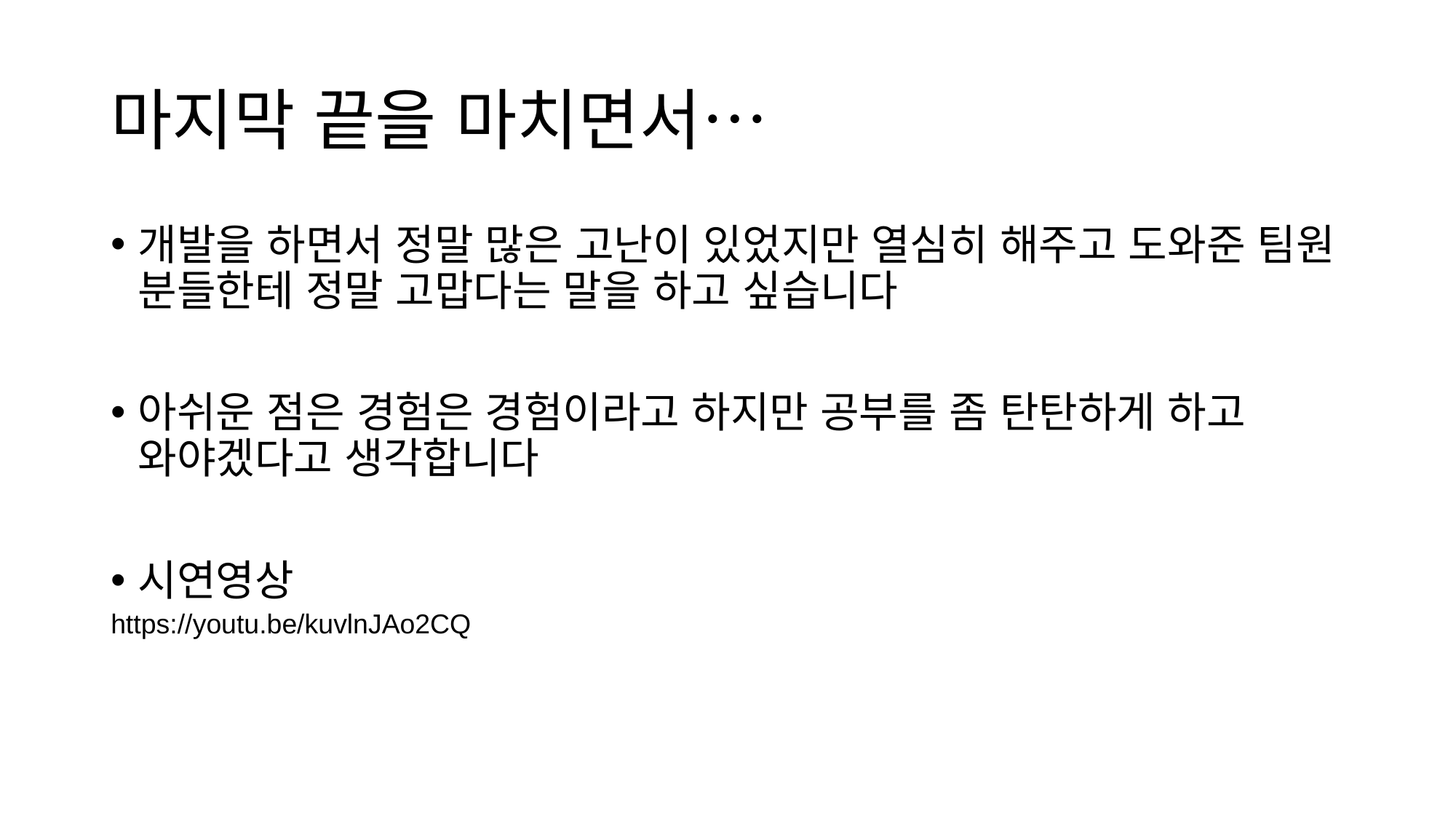

# 마지막 끝을 마치면서…
개발을 하면서 정말 많은 고난이 있었지만 열심히 해주고 도와준 팀원 분들한테 정말 고맙다는 말을 하고 싶습니다

아쉬운 점은 경험은 경험이라고 하지만 공부를 좀 탄탄하게 하고 와야겠다고 생각합니다

시연영상

https://youtu.be/kuvlnJAo2CQ